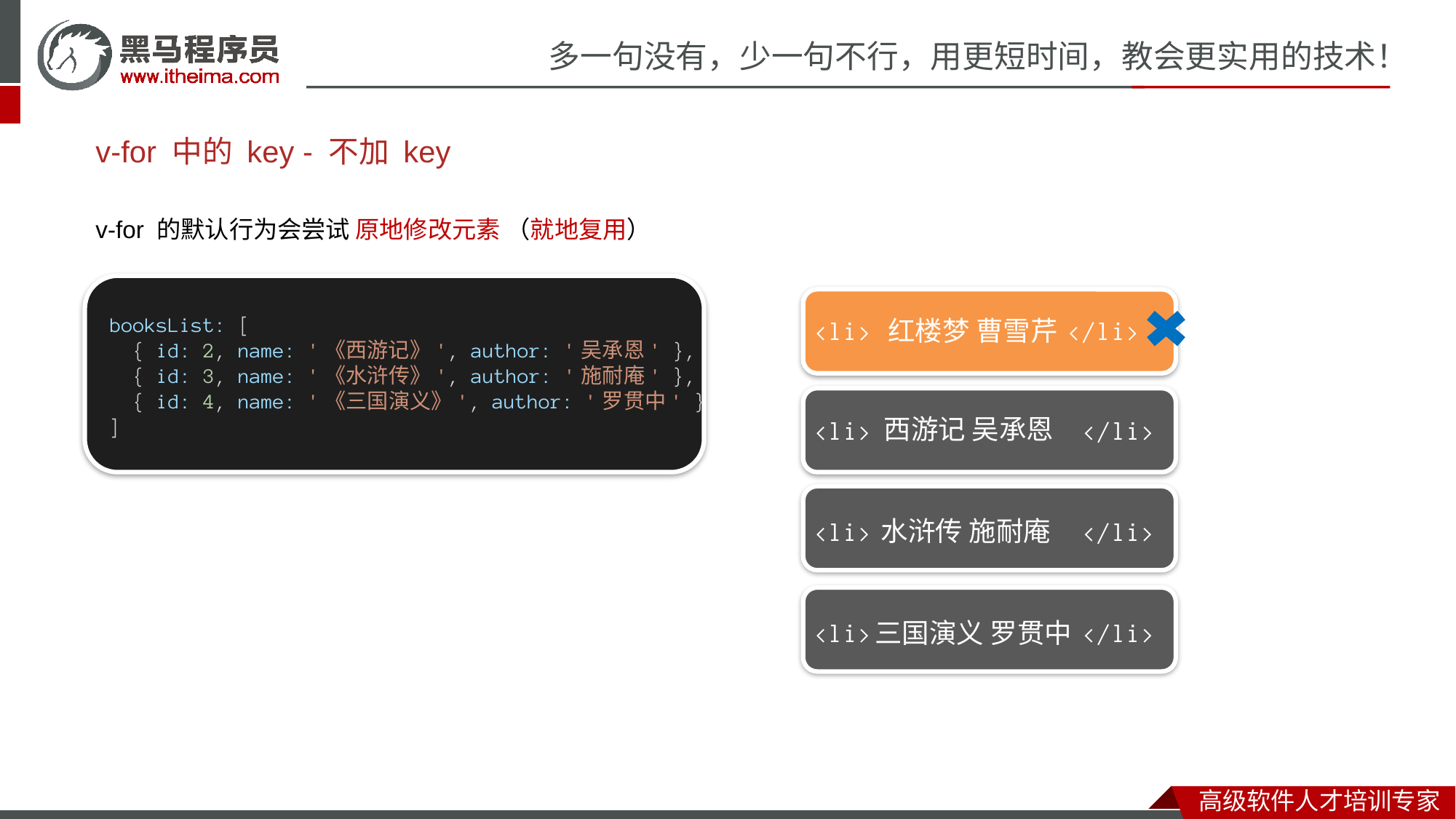

# v-for 中的 key - 不加 key
v-for 的默认行为会尝试 原地修改元素 （就地复用）

booksList: [
  { id: 2, name: '《西游记》', author: '吴承恩' },
  { id: 3, name: '《水浒传》', author: '施耐庵' },
  { id: 4, name: '《三国演义》', author: '罗贯中' }
]

<li>             </li>
红楼梦 曹雪芹

西游记 吴承恩
<li>              </li>

水浒传 施耐庵
<li>              </li>

<li>              </li>
三国演义 罗贯中